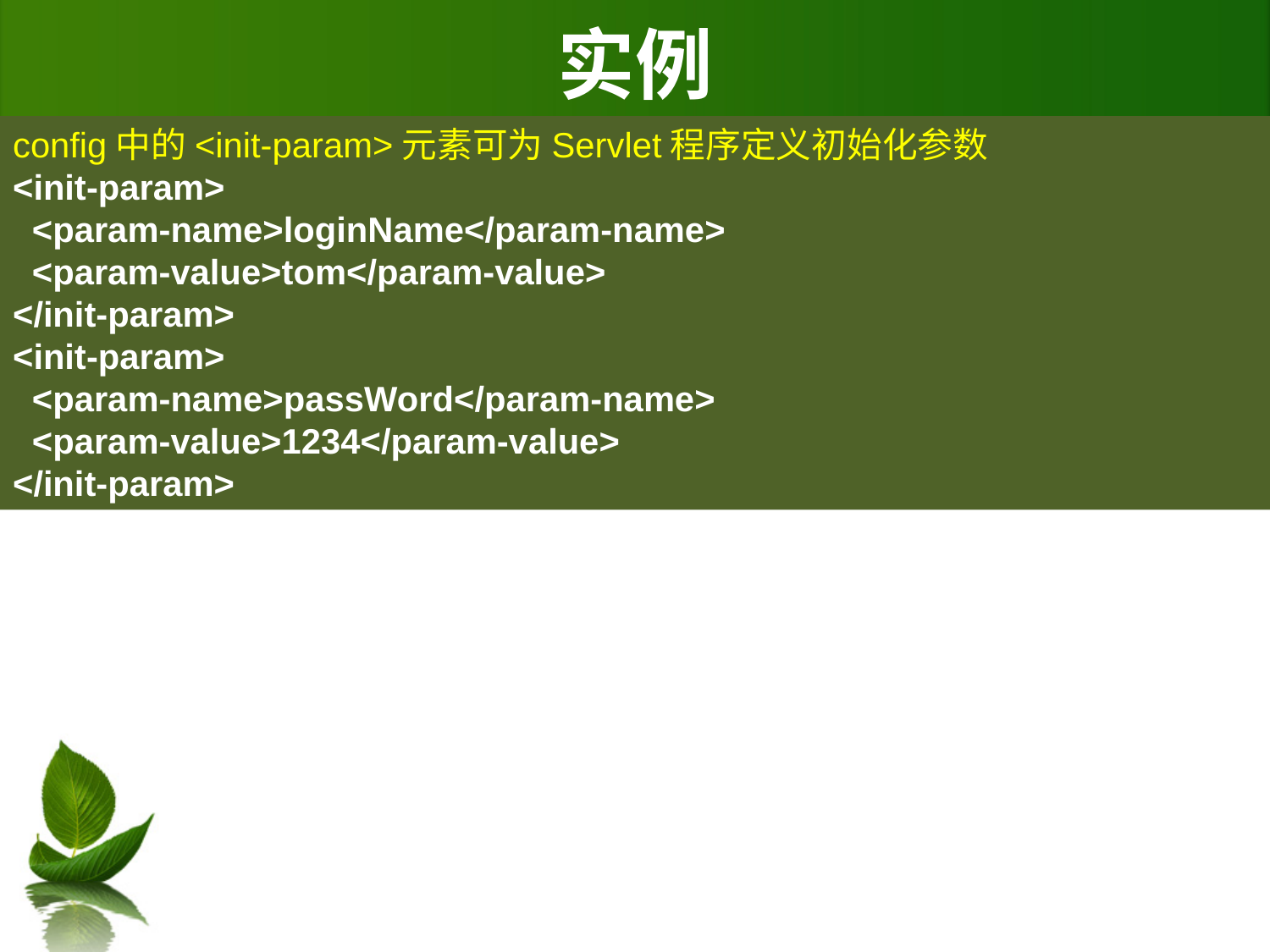

# 实例
config中的<init-param>元素可为Servlet程序定义初始化参数
<init-param>
  <param-name>loginName</param-name>
  <param-value>tom</param-value>
</init-param>
<init-param>
  <param-name>passWord</param-name>
  <param-value>1234</param-value>
</init-param>